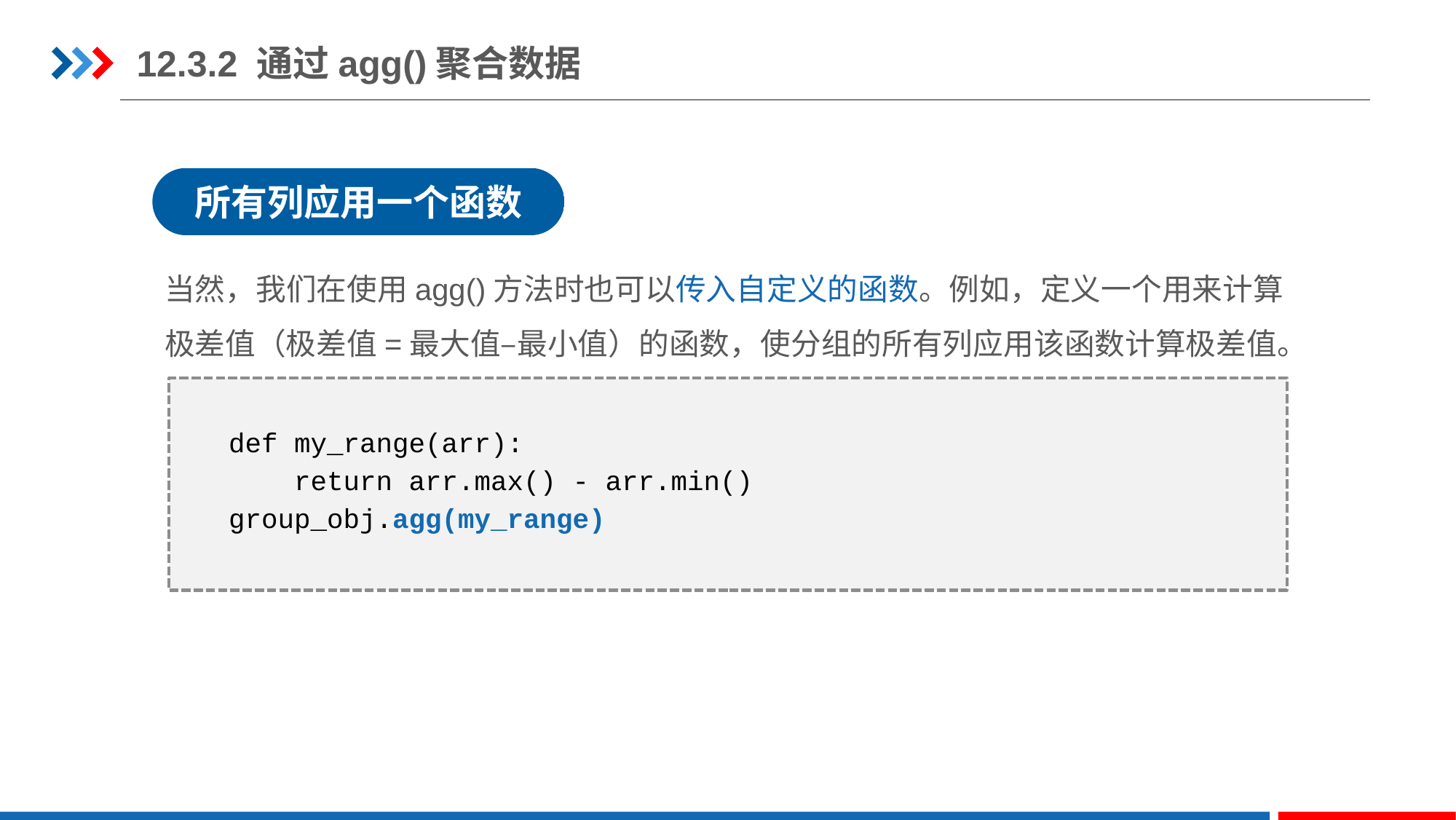

12.3.2 通过agg()聚合数据
所有列应用一个函数
当然，我们在使用agg()方法时也可以传入自定义的函数。例如，定义一个用来计算极差值（极差值=最大值–最小值）的函数，使分组的所有列应用该函数计算极差值。

def my_range(arr):
    return arr.max() - arr.min()
group_obj.agg(my_range)